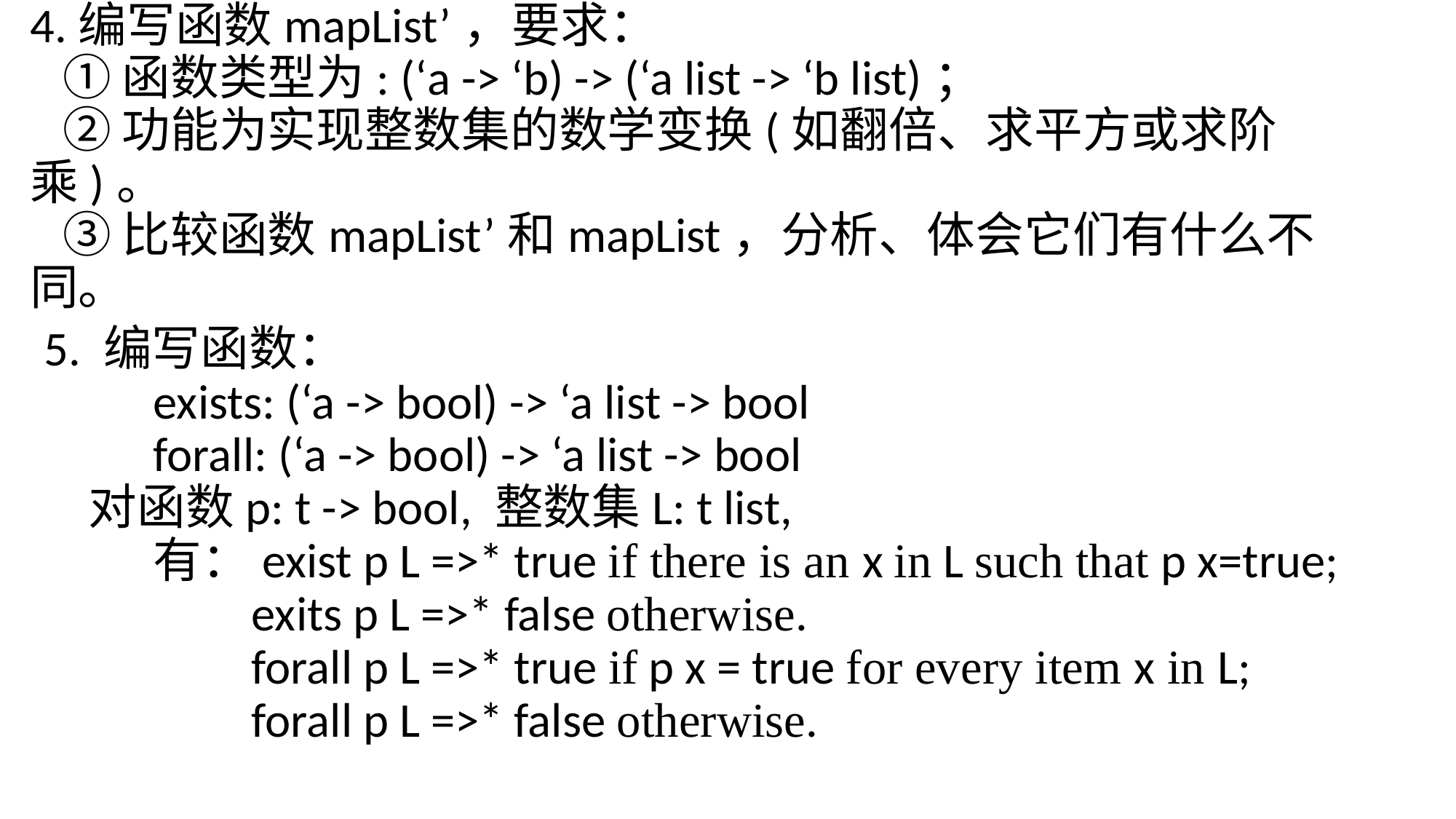

4.编写函数mapList’，要求：
   ① 函数类型为: (‘a -> ‘b) -> (‘a list -> ‘b list)；
   ② 功能为实现整数集的数学变换(如翻倍、求平方或求阶乘)。
   ③ 比较函数mapList’和mapList，分析、体会它们有什么不同。
5. 编写函数：
	exists: (‘a -> bool) -> ‘a list -> bool
	forall: (‘a -> bool) -> ‘a list -> bool
   对函数p: t -> bool, 整数集L: t list,
	有：exist p L =>* true if there is an x in L such that p x=true;
	         exits p L =>* false otherwise.
	         forall p L =>* true if p x = true for every item x in L;
	         forall p L =>* false otherwise.